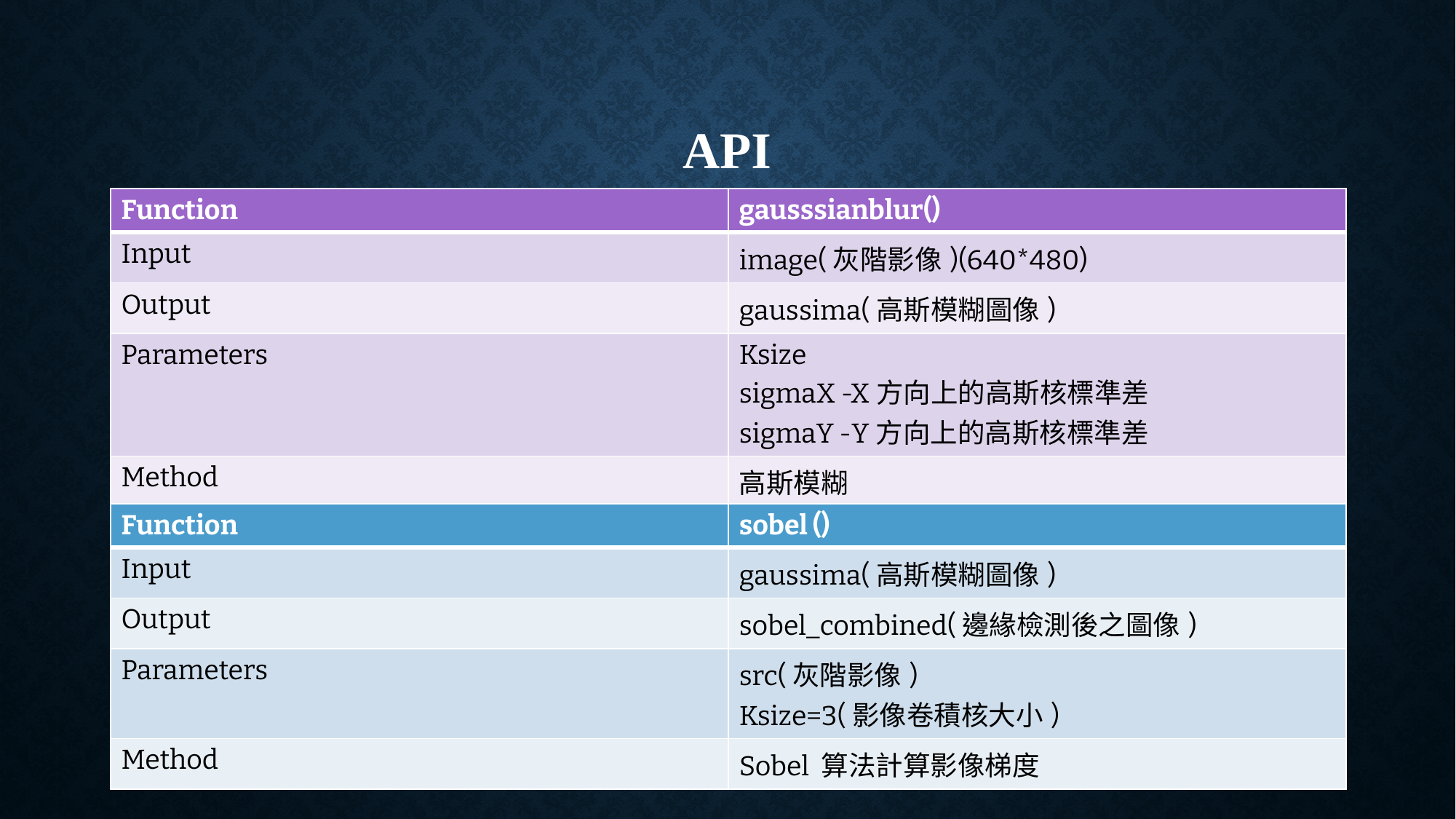

# API
| Function | gausssianblur() |
| --- | --- |
| Input | image(灰階影像)(640\*480) |
| Output | gaussima(高斯模糊圖像) |
| Parameters | Ksize sigmaX -X方向上的高斯核標準差 sigmaY -Y方向上的高斯核標準差 |
| Method | 高斯模糊 |
| Function | sobel () |
| --- | --- |
| Input | gaussima(高斯模糊圖像) |
| Output | sobel\_combined(邊緣檢測後之圖像) |
| Parameters | src(灰階影像) Ksize=3(影像卷積核大小) |
| Method | Sobel 算法計算影像梯度 |